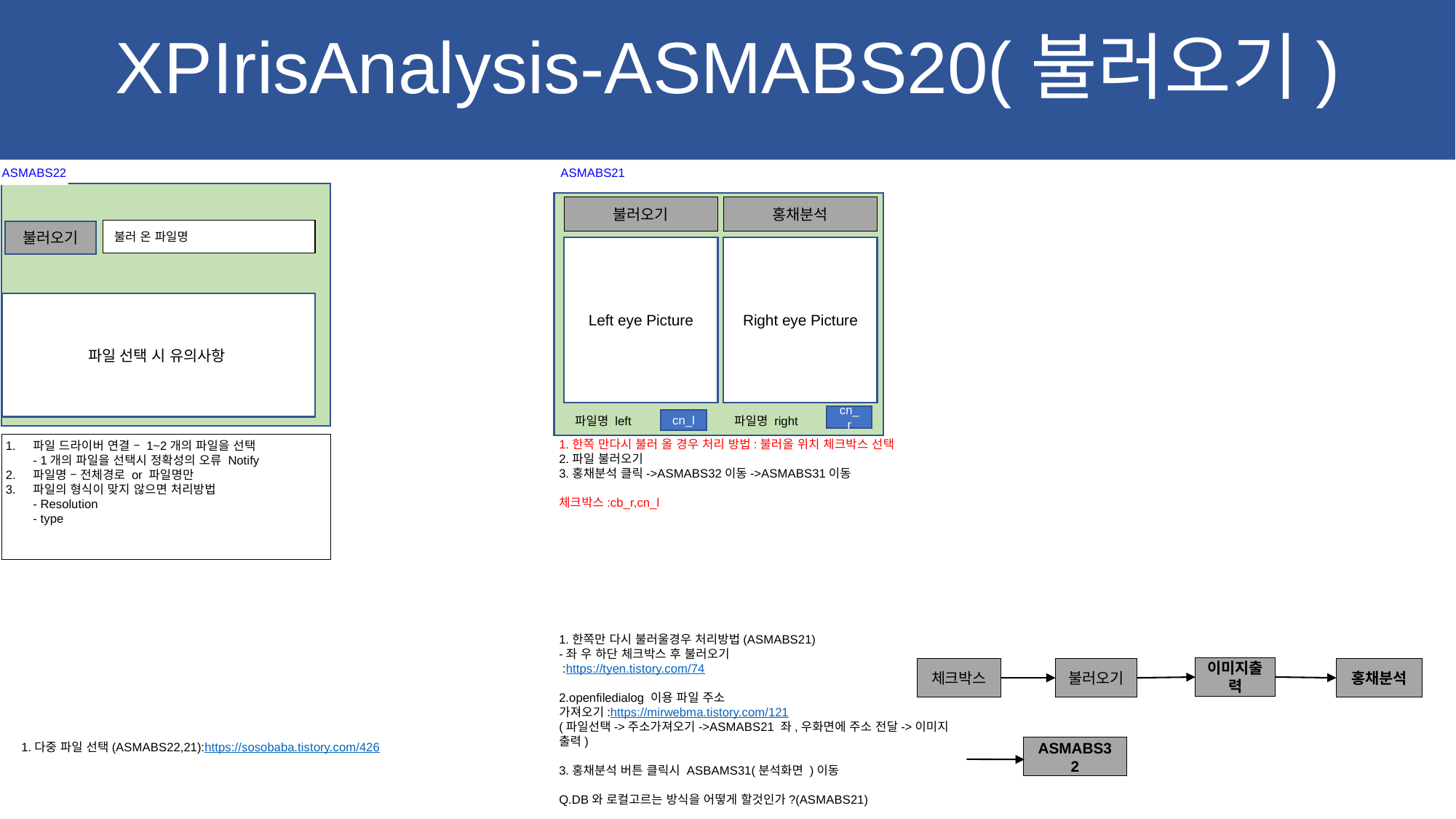

XPIrisAnalysis-ASMABS20(불러오기)
ASMABS22
ASMABS21

불러오기
홍채분석
불러 온 파일명
불러오기
Left eye Picture
Right eye Picture
파일 선택 시 유의사항
cn_r
파일명 left
파일명 right
cn_l
파일 드라이버 연결 – 1~2개의 파일을 선택
- 1개의 파일을 선택시 정확성의 오류 Notify
파일명 – 전체경로 or 파일명만
파일의 형식이 맞지 않으면 처리방법
- Resolution
- type
1.한쪽 만다시 불러 올 경우 처리 방법:불러올 위치 체크박스 선택
2.파일 불러오기
3.홍채분석 클릭->ASMABS32이동->ASMABS31이동

체크박스:cb_r,cn_l
1.한쪽만 다시 불러울경우 처리방법(ASMABS21)
-좌 우 하단 체크박스 후 불러오기
 :https://tyen.tistory.com/74

2.openfiledialog 이용 파일 주소 가져오기:https://mirwebma.tistory.com/121
(파일선택->주소가져오기->ASMABS21 좌,우화면에 주소 전달->이미지 출력)

3.홍채분석 버튼 클릭시 ASBAMS31(분석화면 )이동

Q.DB와 로컬고르는 방식을 어떻게 할것인가?(ASMABS21)
이미지출력
불러오기
홍채분석
체크박스
ASMABS32
1.다중 파일 선택(ASMABS22,21):https://sosobaba.tistory.com/426